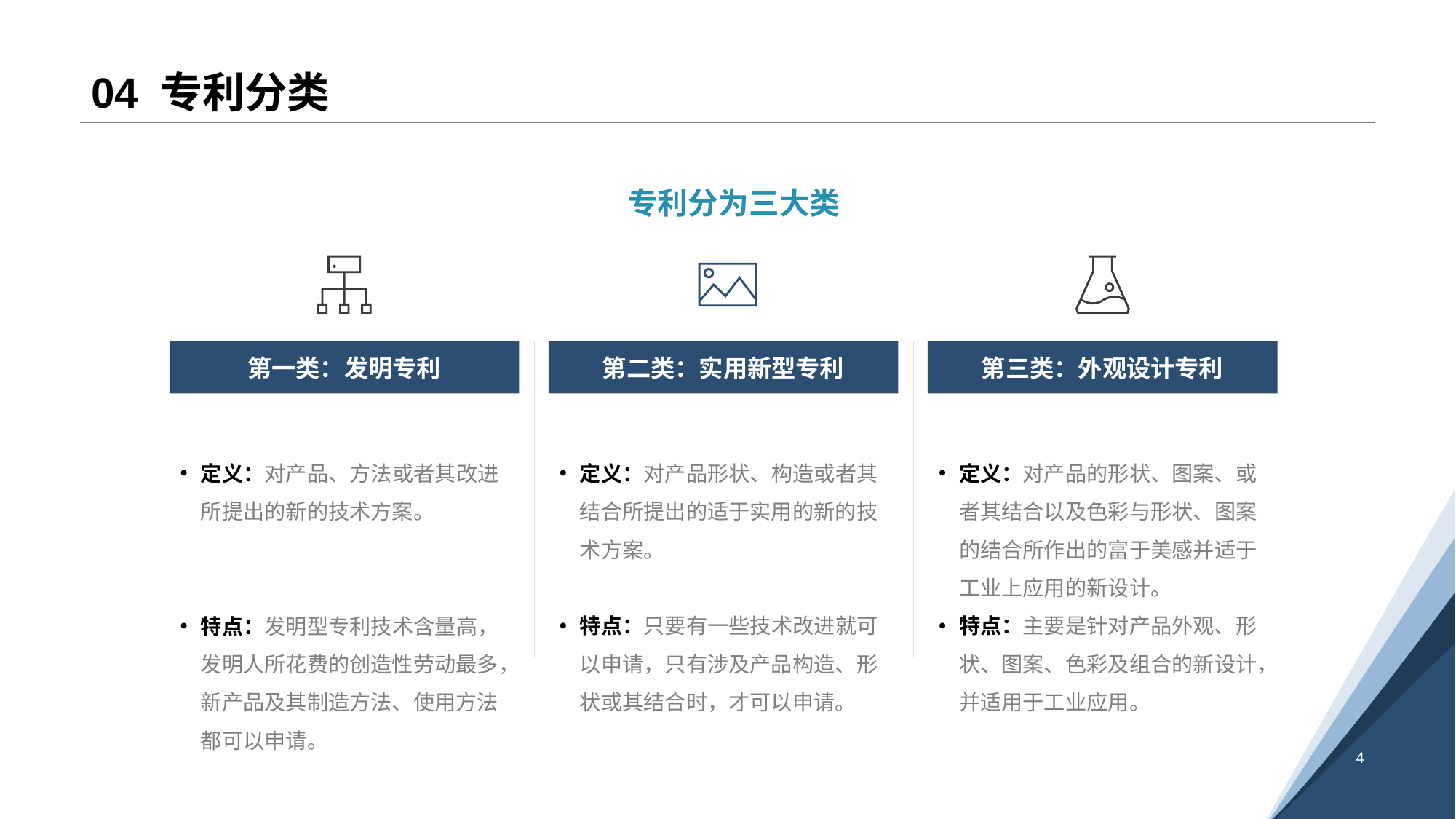

# 04 专利分类
专利分为三大类

第三类：外观设计专利
定义：对产品的形状、图案、或者其结合以及色彩与形状、图案的结合所作出的富于美感并适于工业上应用的新设计。
特点：主要是针对产品外观、形状、图案、色彩及组合的新设计，并适用于工业应用。
第一类：发明专利
定义：对产品、方法或者其改进所提出的新的技术方案。

特点：发明型专利技术含量高，发明人所花费的创造性劳动最多，新产品及其制造方法、使用方法都可以申请。
第二类：实用新型专利
定义：对产品形状、构造或者其结合所提出的适于实用的新的技术方案。

特点：只要有一些技术改进就可以申请，只有涉及产品构造、形状或其结合时，才可以申请。

4